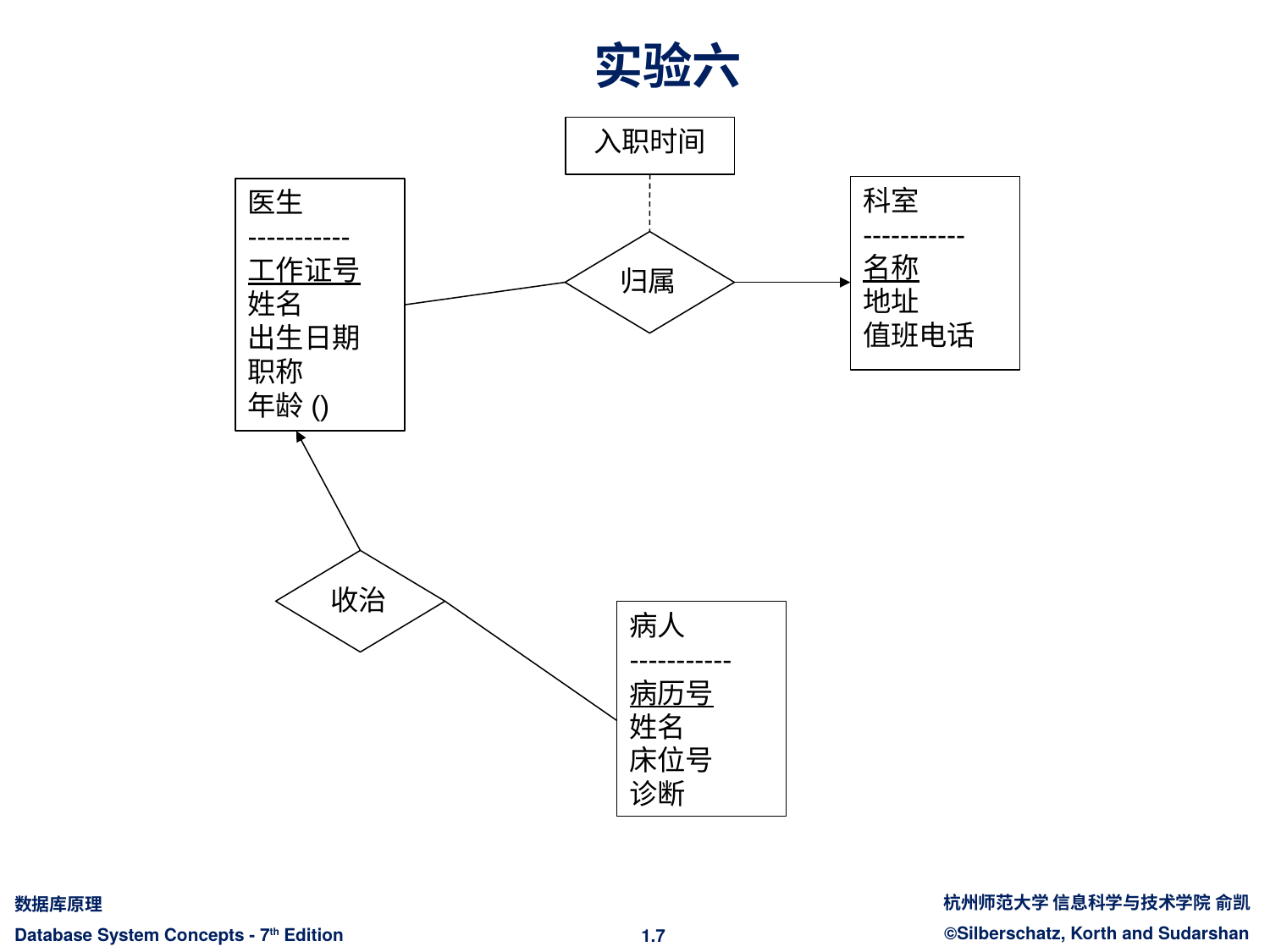

# 实验六
入职时间

科室
-----------
名称
地址
值班电话

医生
-----------
工作证号
姓名
出生日期
职称
年龄()

归属
330112201911101848
收治
病人
-----------
病历号
姓名
床位号
诊断